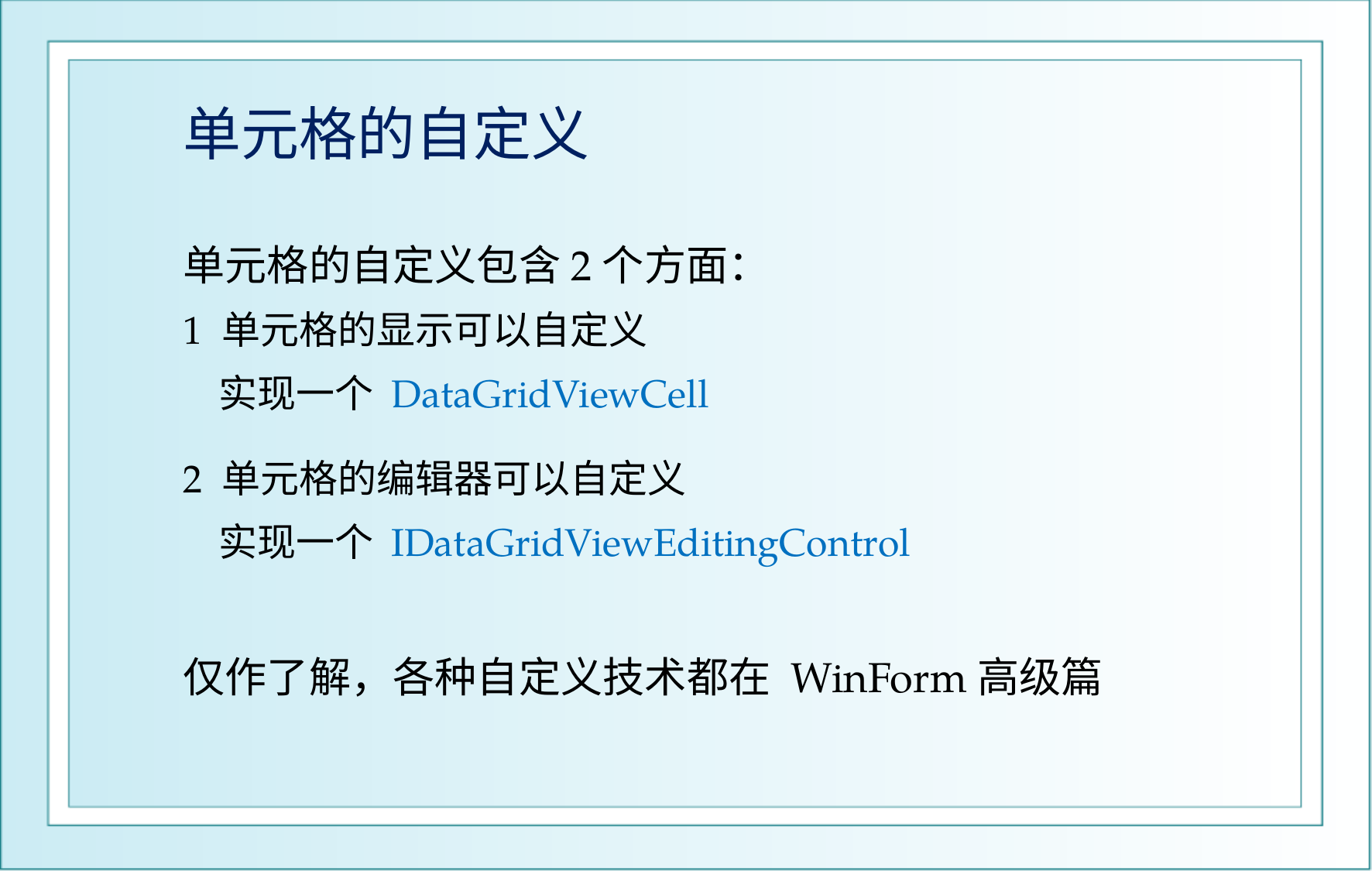

# 单元格的自定义
单元格的自定义包含2个方面：
1 单元格的显示可以自定义
   实现一个 DataGridViewCell
2 单元格的编辑器可以自定义
   实现一个 IDataGridViewEditingControl

仅作了解，各种自定义技术都在 WinForm高级篇